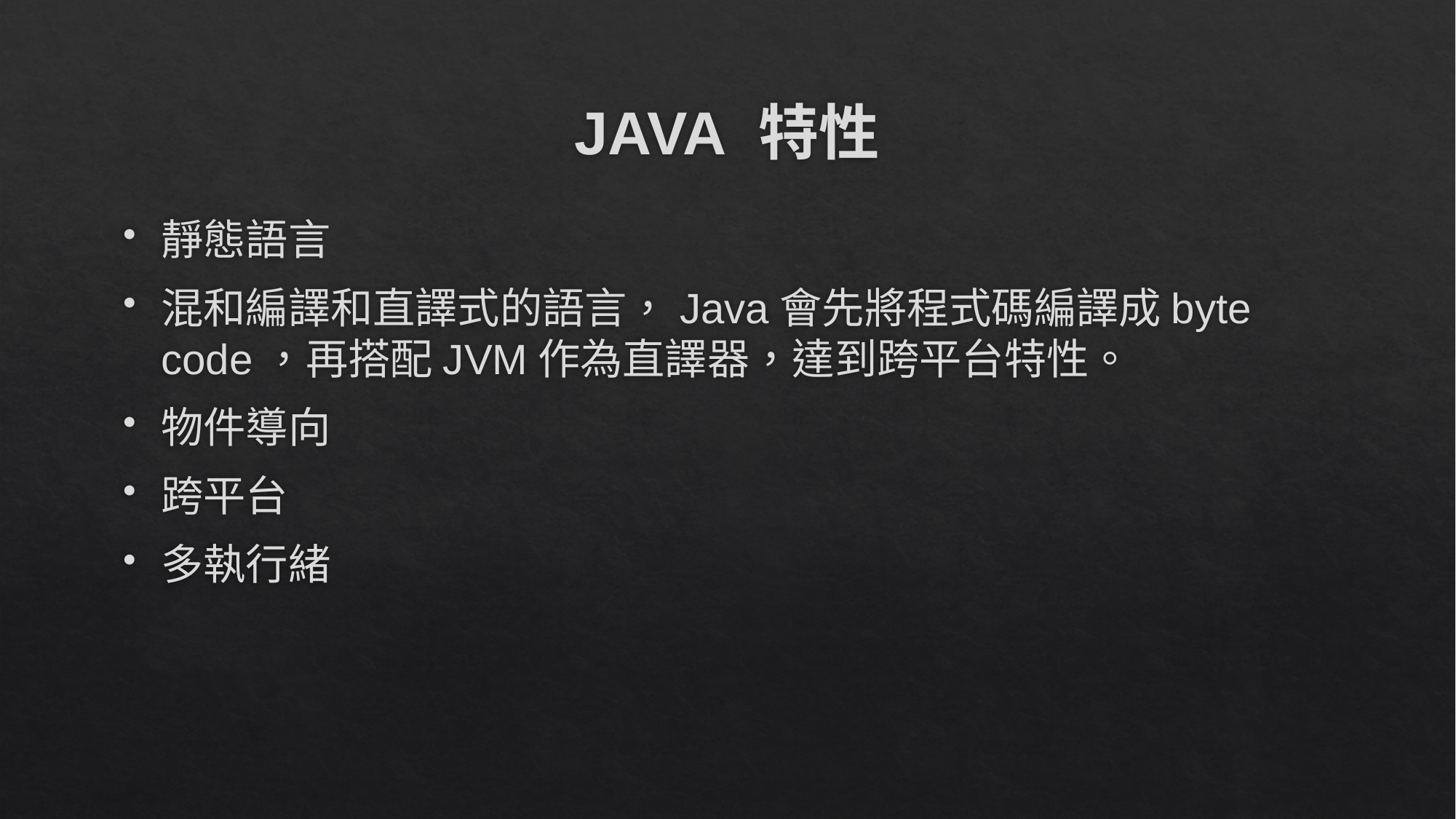

# JAVA 特性
靜態語言
混和編譯和直譯式的語言，Java會先將程式碼編譯成byte code，再搭配JVM作為直譯器，達到跨平台特性。
物件導向
跨平台
多執行緒